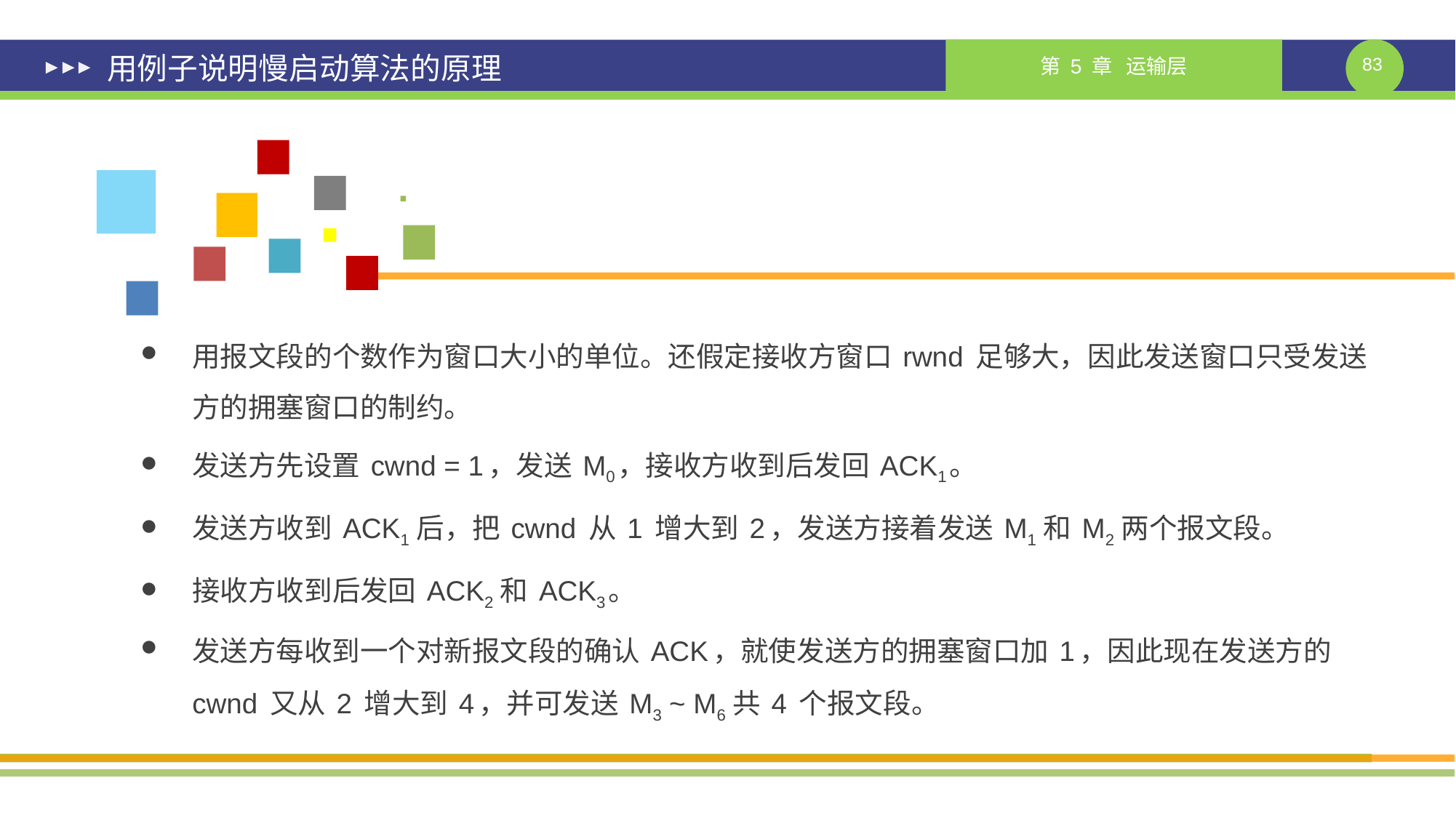

# 用例子说明慢启动算法的原理

用报文段的个数作为窗口大小的单位。还假定接收方窗口 rwnd 足够大，因此发送窗口只受发送方的拥塞窗口的制约。
发送方先设置 cwnd = 1，发送 M0，接收方收到后发回 ACK1。
发送方收到 ACK1 后，把 cwnd 从 1 增大到 2，发送方接着发送 M1 和 M2 两个报文段。
接收方收到后发回 ACK2 和 ACK3。
发送方每收到一个对新报文段的确认 ACK，就使发送方的拥塞窗口加 1，因此现在发送方的 cwnd 又从 2 增大到 4，并可发送 M3 ~ M6 共 4 个报文段。

课件制作人：谢钧  谢希仁